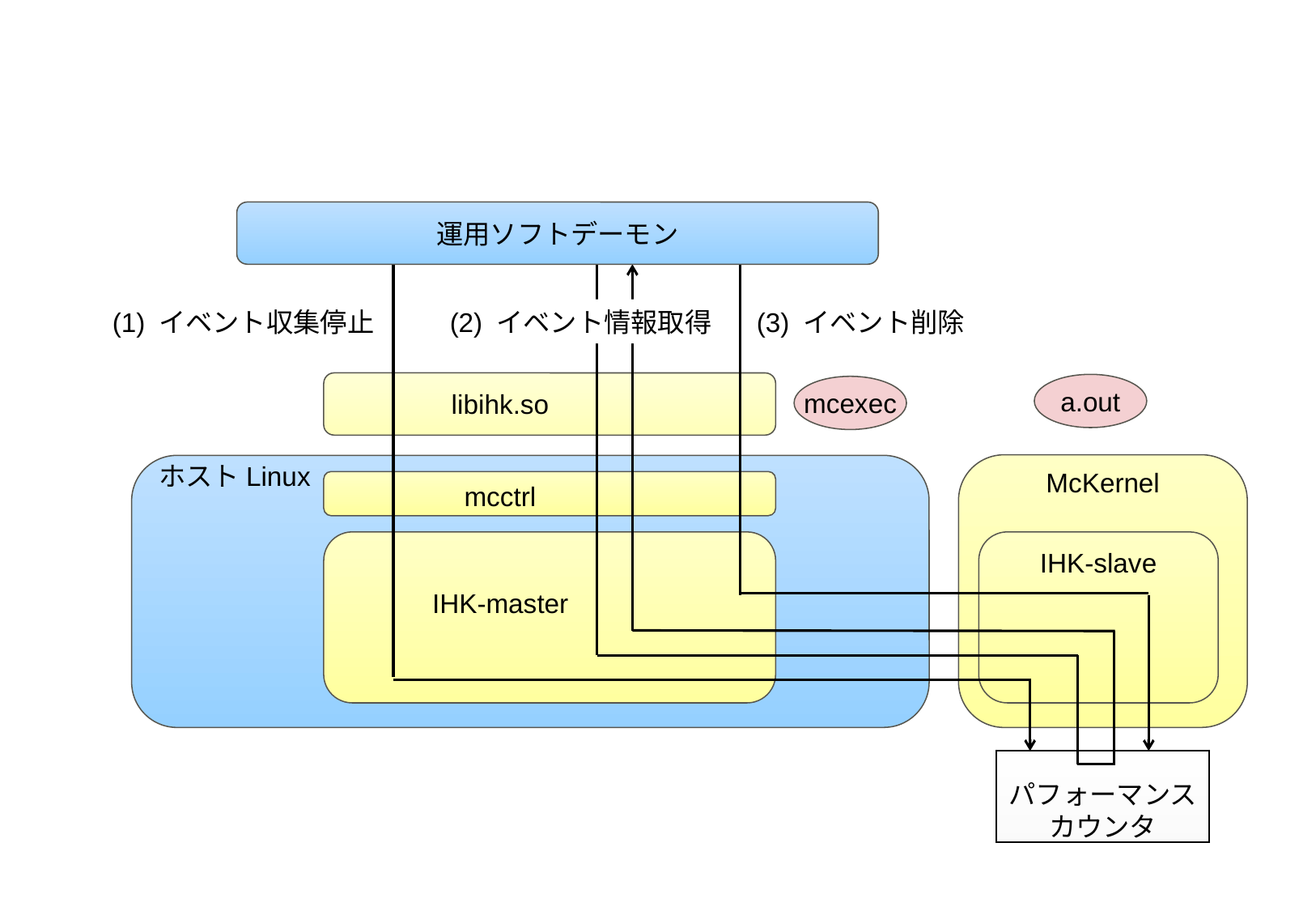

運用ソフトデーモン
(1) イベント収集停止
(2) イベント情報取得
(3) イベント削除

a.out
mcexec
libihk.so
ホストLinux

McKernel

mcctrl

IHK-slave
IHK-master
パフォーマンス
カウンタ